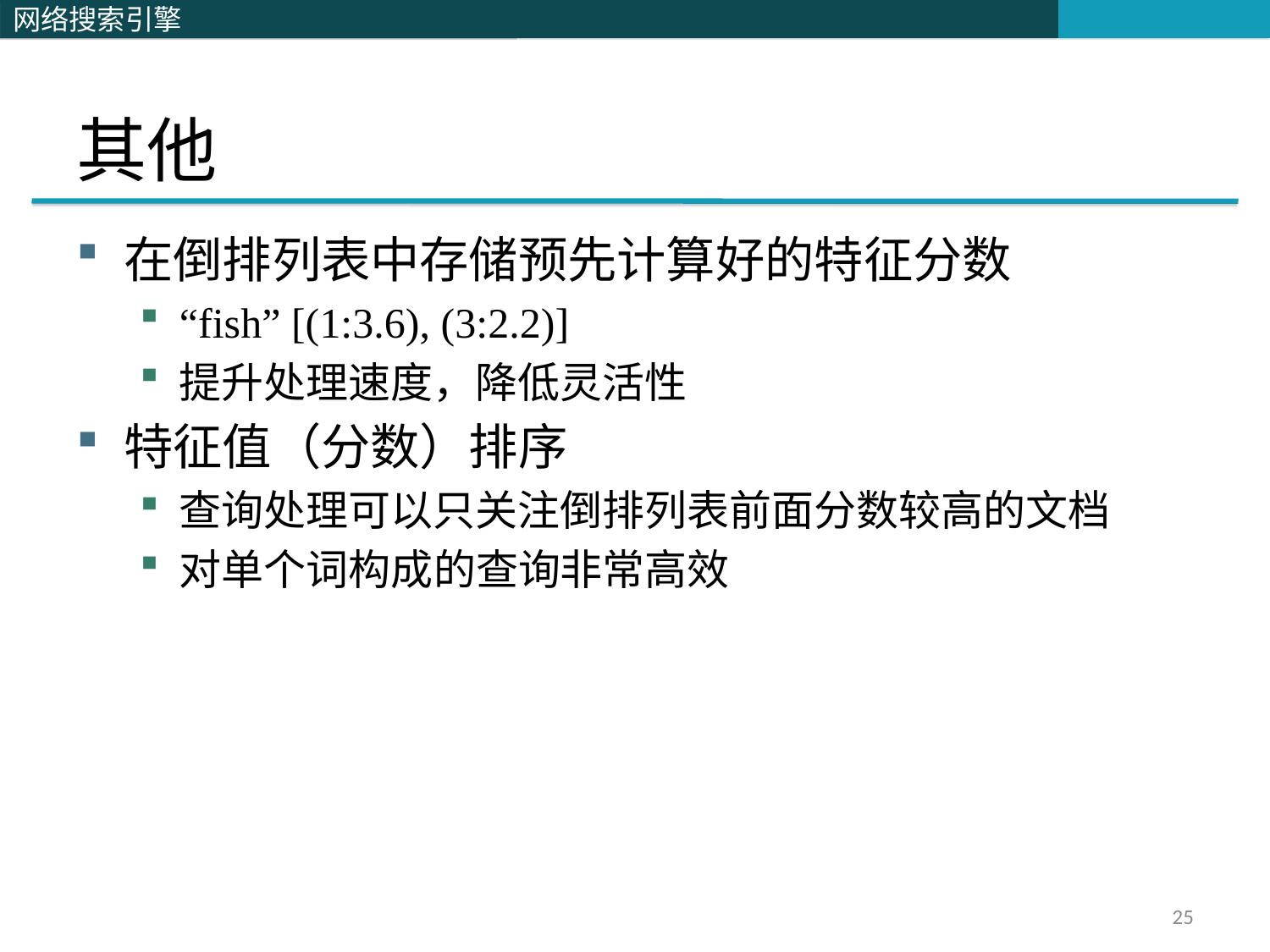

# 其他
在倒排列表中存储预先计算好的特征分数
“fish” [(1:3.6), (3:2.2)]
提升处理速度，降低灵活性
特征值（分数）排序
查询处理可以只关注倒排列表前面分数较高的文档
对单个词构成的查询非常高效
25